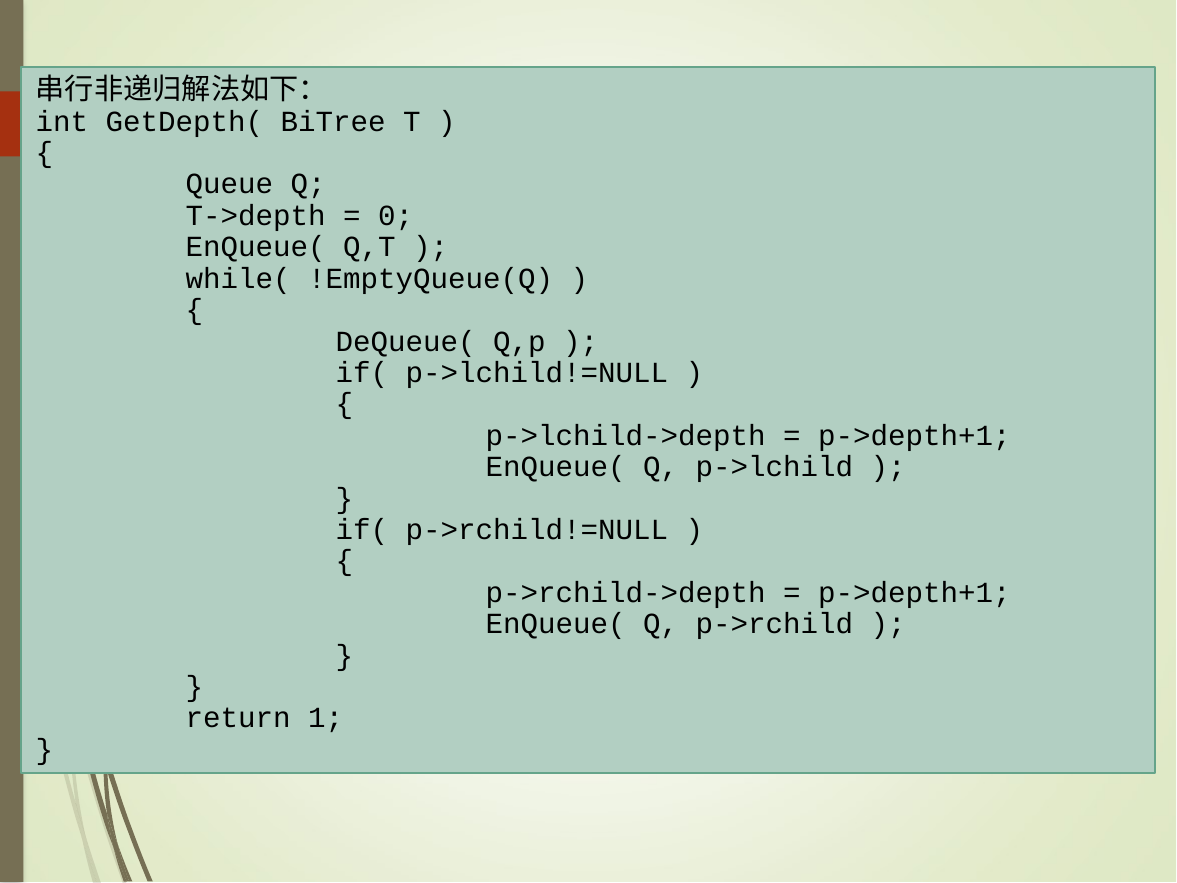

串行非递归解法如下：
int GetDepth( BiTree T )
{
	Queue Q;
	T->depth = 0;
	EnQueue( Q,T );
	while( !EmptyQueue(Q) )
	{
		DeQueue( Q,p );
		if( p->lchild!=NULL )
		{
			p->lchild->depth = p->depth+1;
			EnQueue( Q, p->lchild );
		}
		if( p->rchild!=NULL )
		{
			p->rchild->depth = p->depth+1;
			EnQueue( Q, p->rchild );
		}
	}
	return 1;
}